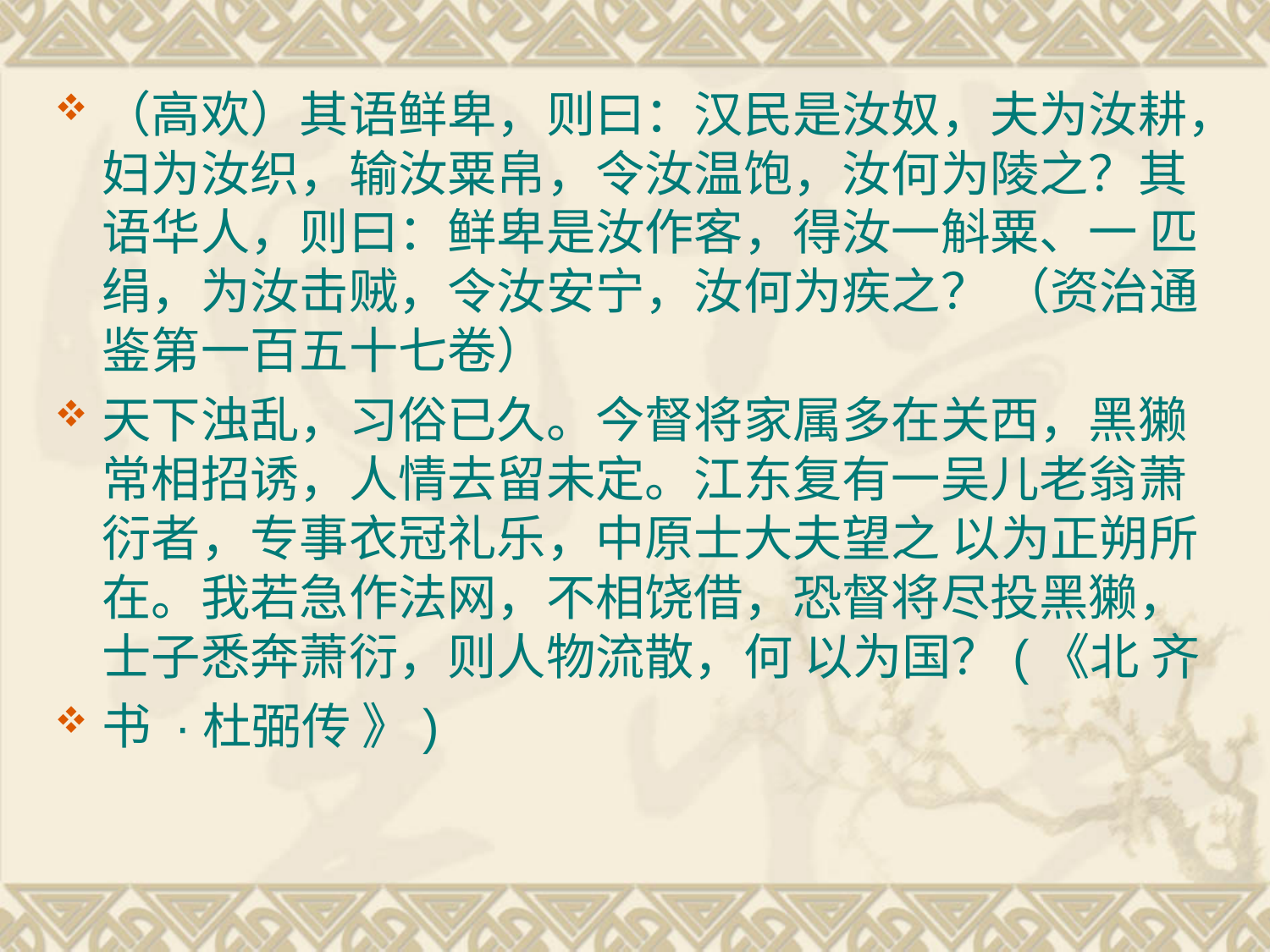

（高欢）其语鲜卑，则曰：汉民是汝奴，夫为汝耕，妇为汝织，输汝粟帛，令汝温饱，汝何为陵之？其语华人，则曰：鲜卑是汝作客，得汝一斛粟、一 匹绢，为汝击贼，令汝安宁，汝何为疾之？ （资治通鉴第一百五十七卷）
天下浊乱，习俗已久。今督将家属多在关西，黑獭常相招诱，人情去留未定。江东复有一吴儿老翁萧衍者，专事衣冠礼乐，中原士大夫望之 以为正朔所在。我若急作法网，不相饶借，恐督将尽投黑獭，士子悉奔萧衍，则人物流散，何 以为国？(《北 齐
书 ·杜弼传 》)